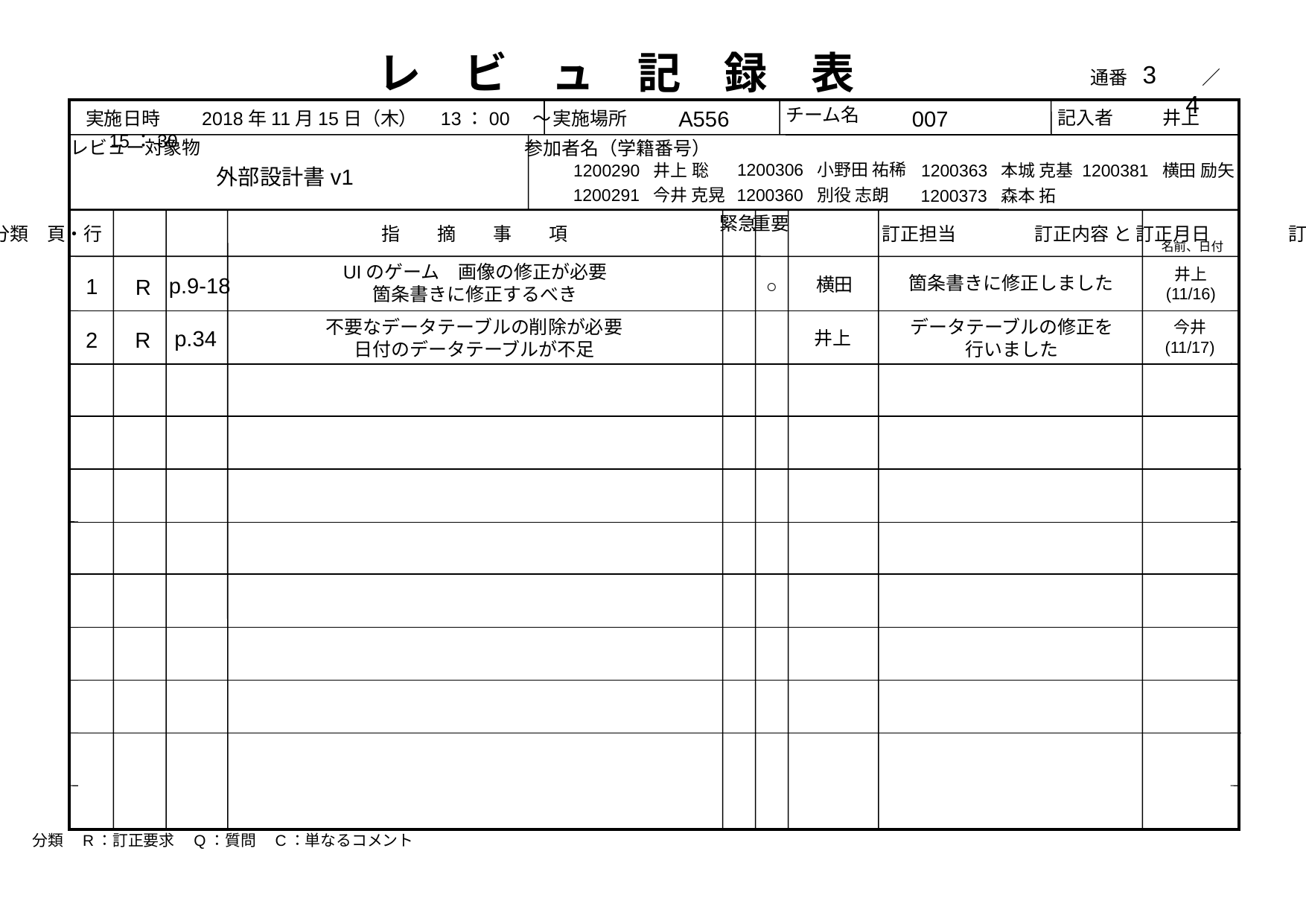

レ　ビ　ュ　記　録　表
通番　　　　／
チーム名

記入者
実施日時　　2018年11月15日（木）　13：00　～　15：30
実施場所
レビュー対象物
参加者名（学籍番号）

重要
緊急

番号　分類　頁・行　　　　　　　　　　　　　　　指　　摘　　事　　項　　　　　　　　　　　　             　　訂正担当　　　 　訂正内容 と 訂正月日　 　　　訂正確認
名前、日付

分類　R：訂正要求　Q：質問　C：単なるコメント
3　　　4
007
A556
井上
1200306  小野田 祐稀
1200381  横田 励矢
1200363  本城 克基
1200290  井上 聡
外部設計書v1
1200291  今井 克晃
1200360  別役 志朗
1200373  森本 拓
UIのゲーム　画像の修正が必要
箇条書きに修正するべき
井上
(11/16)
箇条書きに修正しました
p.9-18
横田
1
R
○
データテーブルの修正を
行いました
不要なデータテーブルの削除が必要
日付のデータテーブルが不足
今井
(11/17)
p.34
2
井上
R